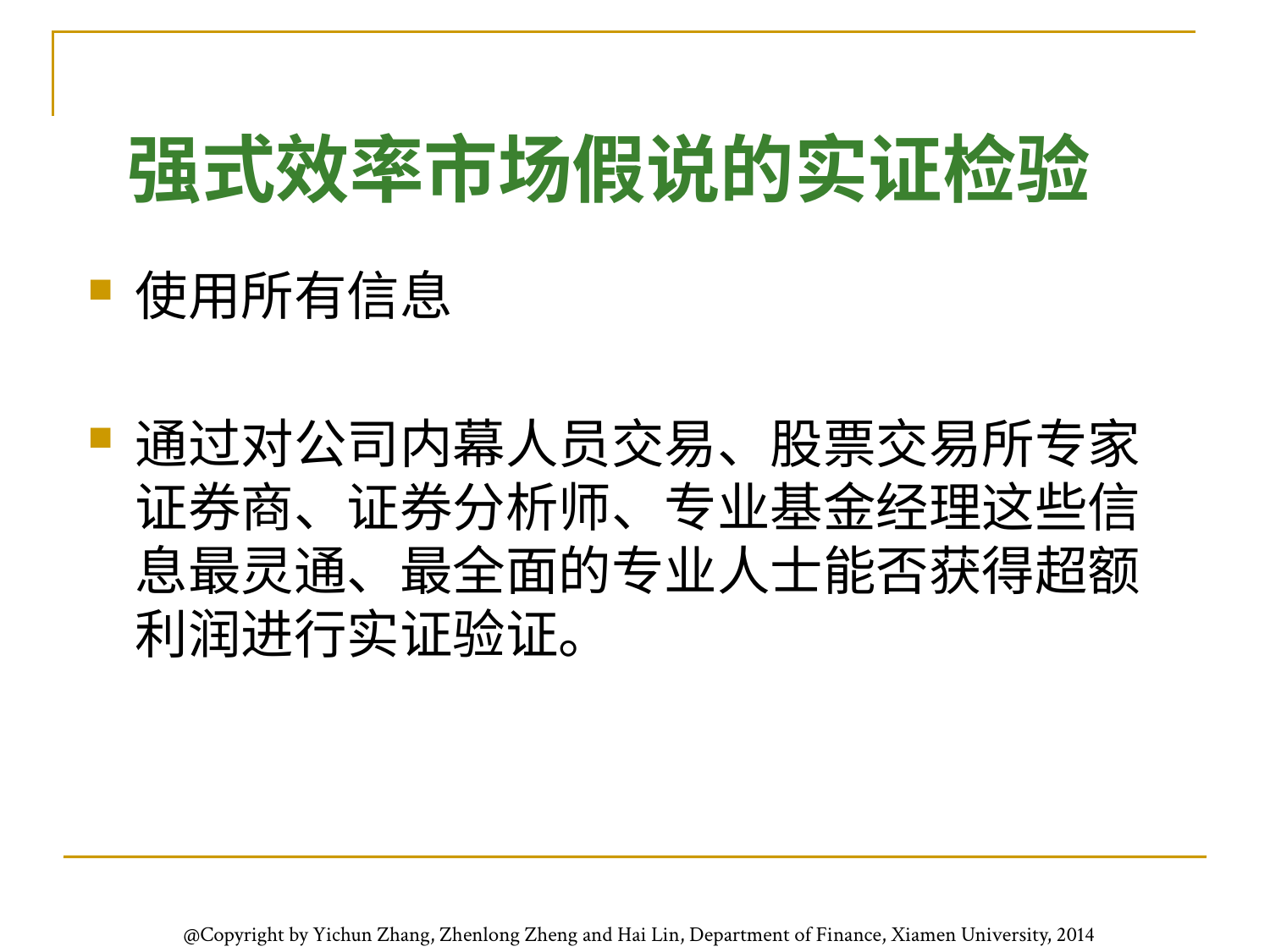

# 强式效率市场假说的实证检验
使用所有信息

通过对公司内幕人员交易、股票交易所专家证券商、证券分析师、专业基金经理这些信息最灵通、最全面的专业人士能否获得超额利润进行实证验证。
@Copyright by Yichun Zhang, Zhenlong Zheng and Hai Lin, Department of Finance, Xiamen University, 2014